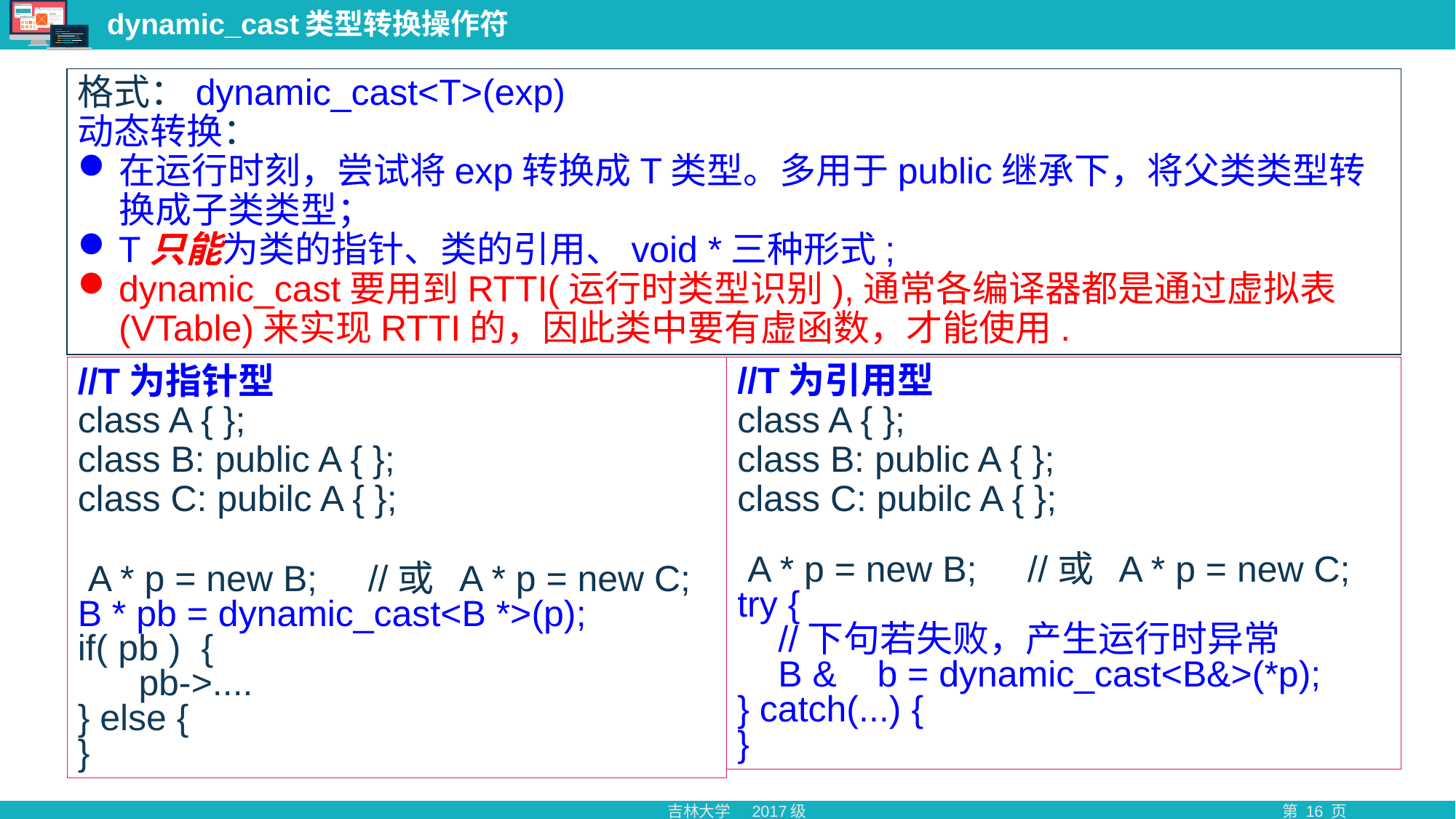

# dynamic_cast类型转换操作符
格式：dynamic_cast<T>(exp)
动态转换：
在运行时刻，尝试将exp转换成T类型。多用于public继承下，将父类类型转换成子类类型；
T只能为类的指针、类的引用、void *三种形式;
dynamic_cast要用到RTTI(运行时类型识别),通常各编译器都是通过虚拟表(VTable)来实现RTTI的，因此类中要有虚函数，才能使用.
//T为引用型
class A { };
class B: public A { };
class C: pubilc A { };
 A * p = new B;     //或  A * p = new C;
try {
    //下句若失败，产生运行时异常
    B &    b = dynamic_cast<B&>(*p);
} catch(...) {
}
//T为指针型
class A { };
class B: public A { };
class C: pubilc A { };
 A * p = new B;     //或  A * p = new C;
B * pb = dynamic_cast<B *>(p);
if( pb )  {
      pb->....
} else {
}